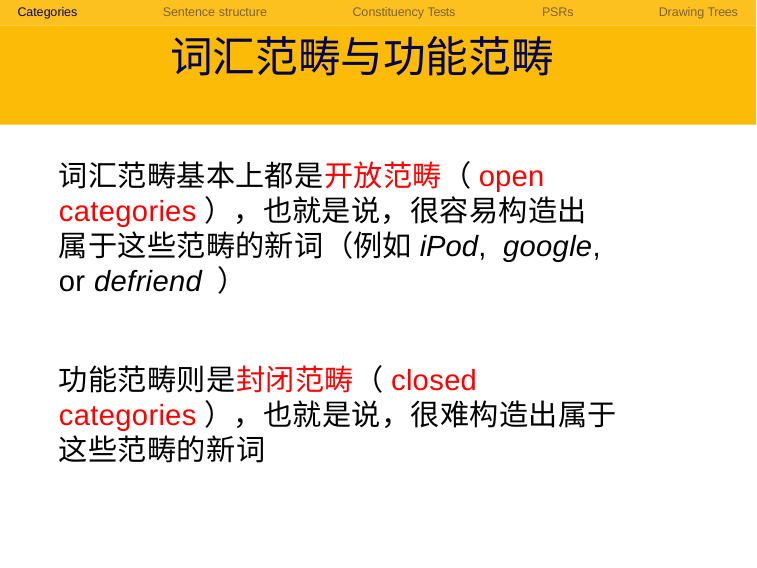

Categories	Sentence structure	Constituency Tests	PSRs	Drawing Trees
# 词汇范畴与功能范畴
词汇范畴基本上都是开放范畴（open  categories），也就是说，很容易构造出属于这些范畴的新词（例如iPod,  google, or defriend ）

功能范畴则是封闭范畴（closed categories），也就是说，很难构造出属于这些范畴的新词